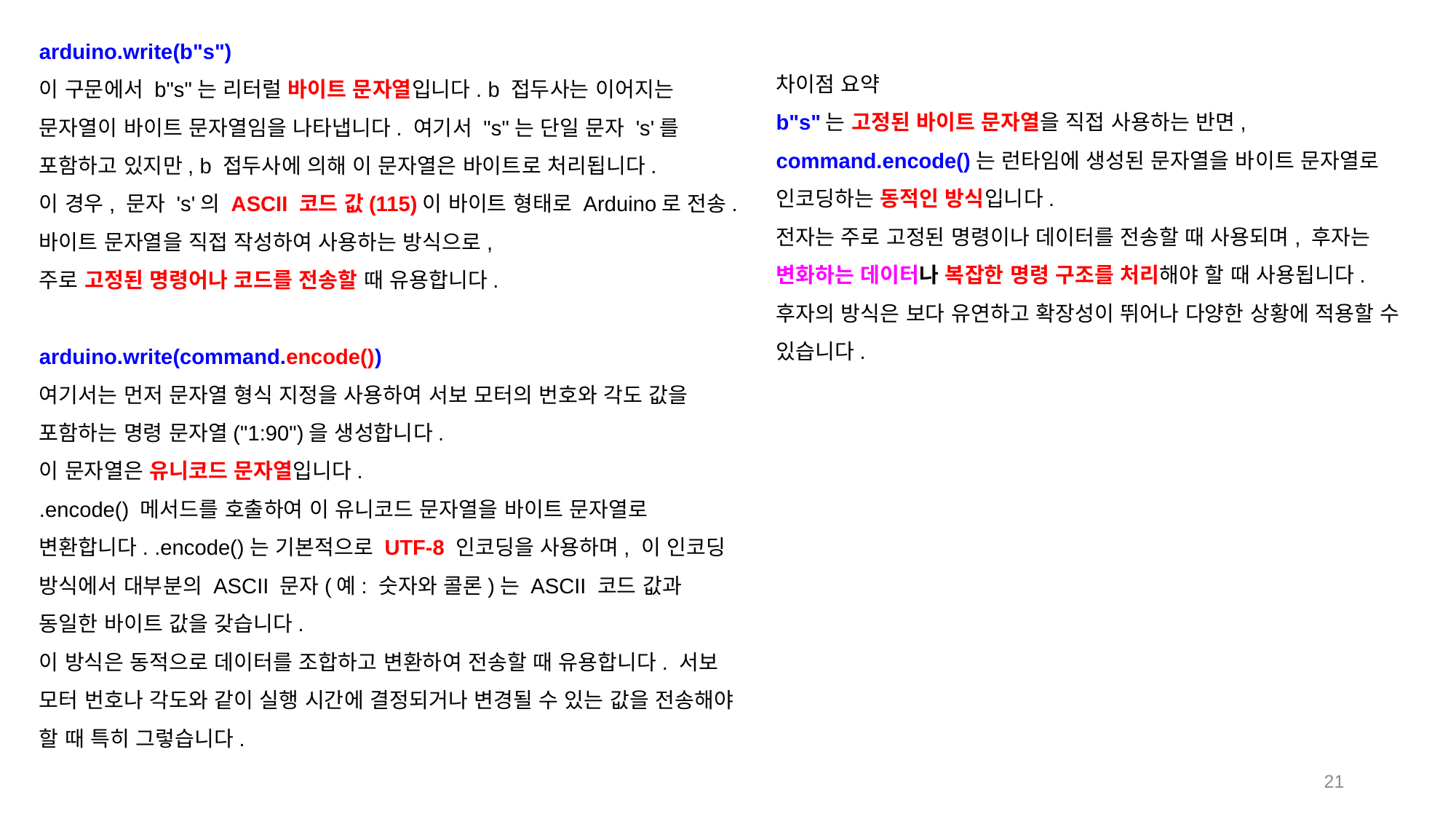

arduino.write(b"s")
이 구문에서 b"s"는 리터럴 바이트 문자열입니다. b 접두사는 이어지는 문자열이 바이트 문자열임을 나타냅니다. 여기서 "s"는 단일 문자 's'를 포함하고 있지만, b 접두사에 의해 이 문자열은 바이트로 처리됩니다.
이 경우, 문자 's'의 ASCII 코드 값(115)이 바이트 형태로 Arduino로 전송.
바이트 문자열을 직접 작성하여 사용하는 방식으로,
주로 고정된 명령어나 코드를 전송할 때 유용합니다.

arduino.write(command.encode())
여기서는 먼저 문자열 형식 지정을 사용하여 서보 모터의 번호와 각도 값을 포함하는 명령 문자열("1:90")을 생성합니다.
이 문자열은 유니코드 문자열입니다.
.encode() 메서드를 호출하여 이 유니코드 문자열을 바이트 문자열로 변환합니다. .encode()는 기본적으로 UTF-8 인코딩을 사용하며, 이 인코딩 방식에서 대부분의 ASCII 문자(예: 숫자와 콜론)는 ASCII 코드 값과 동일한 바이트 값을 갖습니다.
이 방식은 동적으로 데이터를 조합하고 변환하여 전송할 때 유용합니다. 서보 모터 번호나 각도와 같이 실행 시간에 결정되거나 변경될 수 있는 값을 전송해야 할 때 특히 그렇습니다.
차이점 요약
b"s"는 고정된 바이트 문자열을 직접 사용하는 반면, command.encode()는 런타임에 생성된 문자열을 바이트 문자열로 인코딩하는 동적인 방식입니다.
전자는 주로 고정된 명령이나 데이터를 전송할 때 사용되며, 후자는 변화하는 데이터나 복잡한 명령 구조를 처리해야 할 때 사용됩니다. 후자의 방식은 보다 유연하고 확장성이 뛰어나 다양한 상황에 적용할 수 있습니다.
21